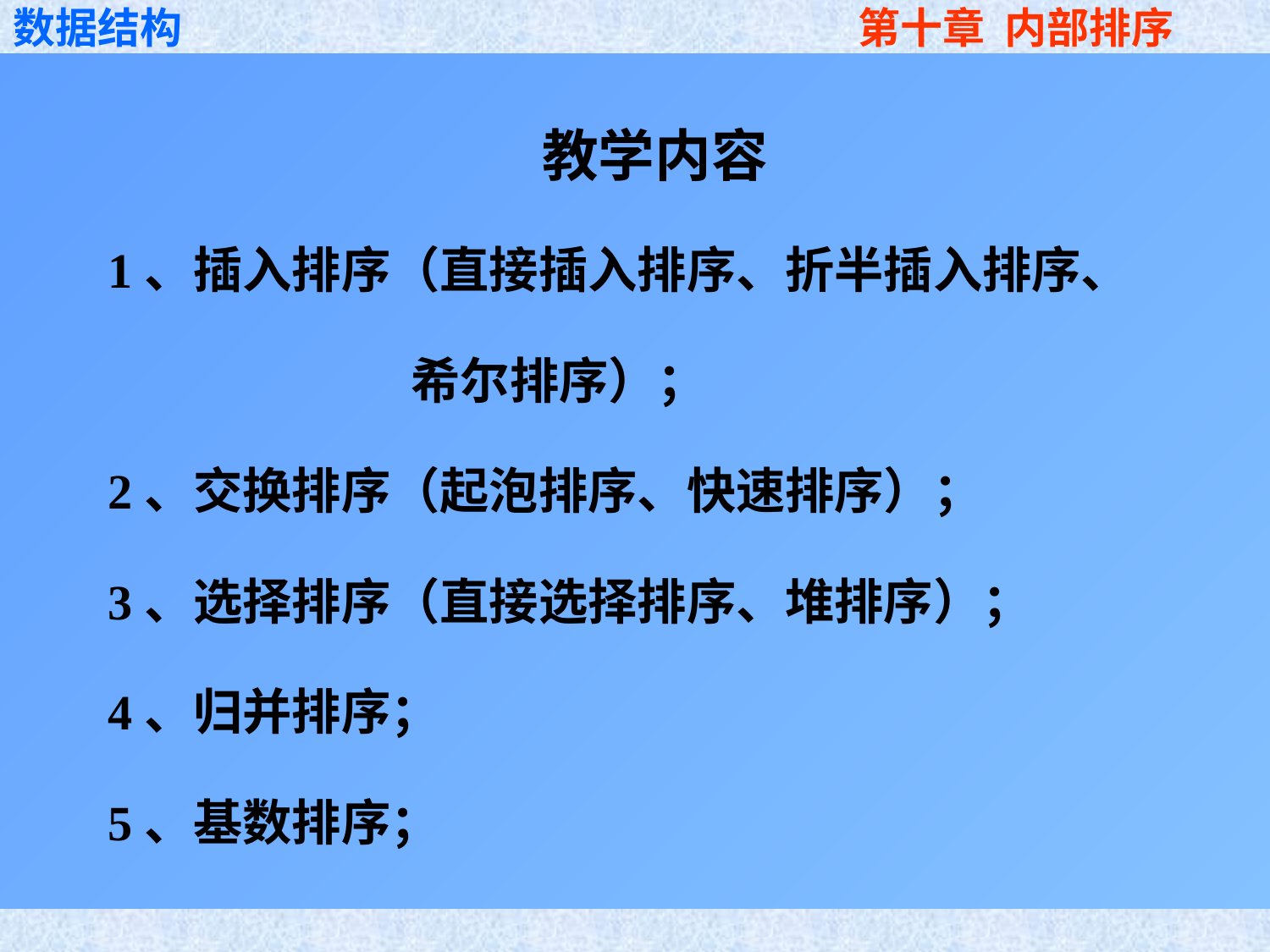

教学内容
1、插入排序（直接插入排序、折半插入排序、
                          希尔排序）；
2、交换排序（起泡排序、快速排序）；
3、选择排序（直接选择排序、堆排序）；
4、归并排序；
5、基数排序；